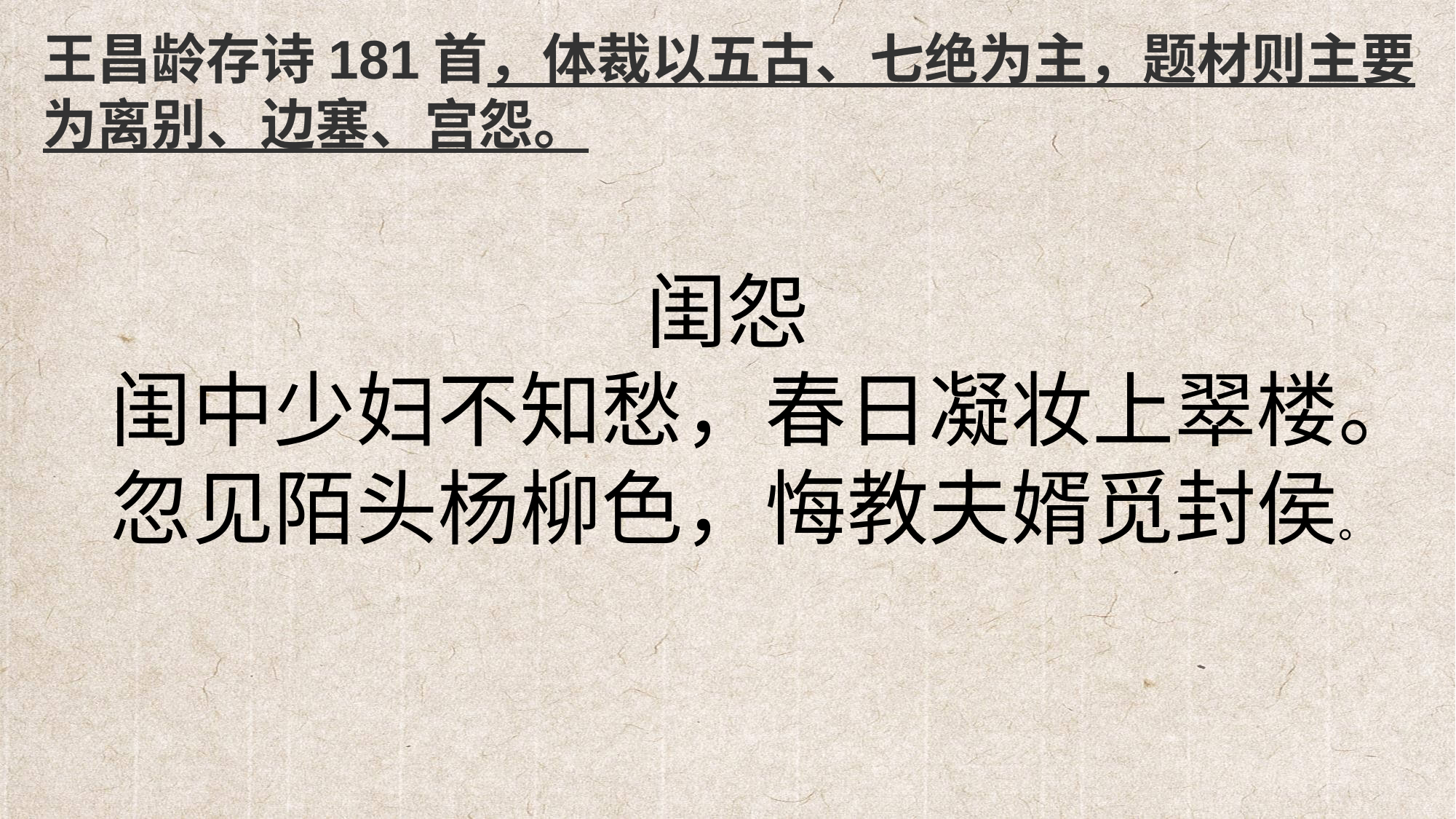

王昌龄存诗181首，体裁以五古、七绝为主，题材则主要为离别、边塞、宫怨。
闺怨
闺中少妇不知愁，春日凝妆上翠楼。
忽见陌头杨柳色，悔教夫婿觅封侯。